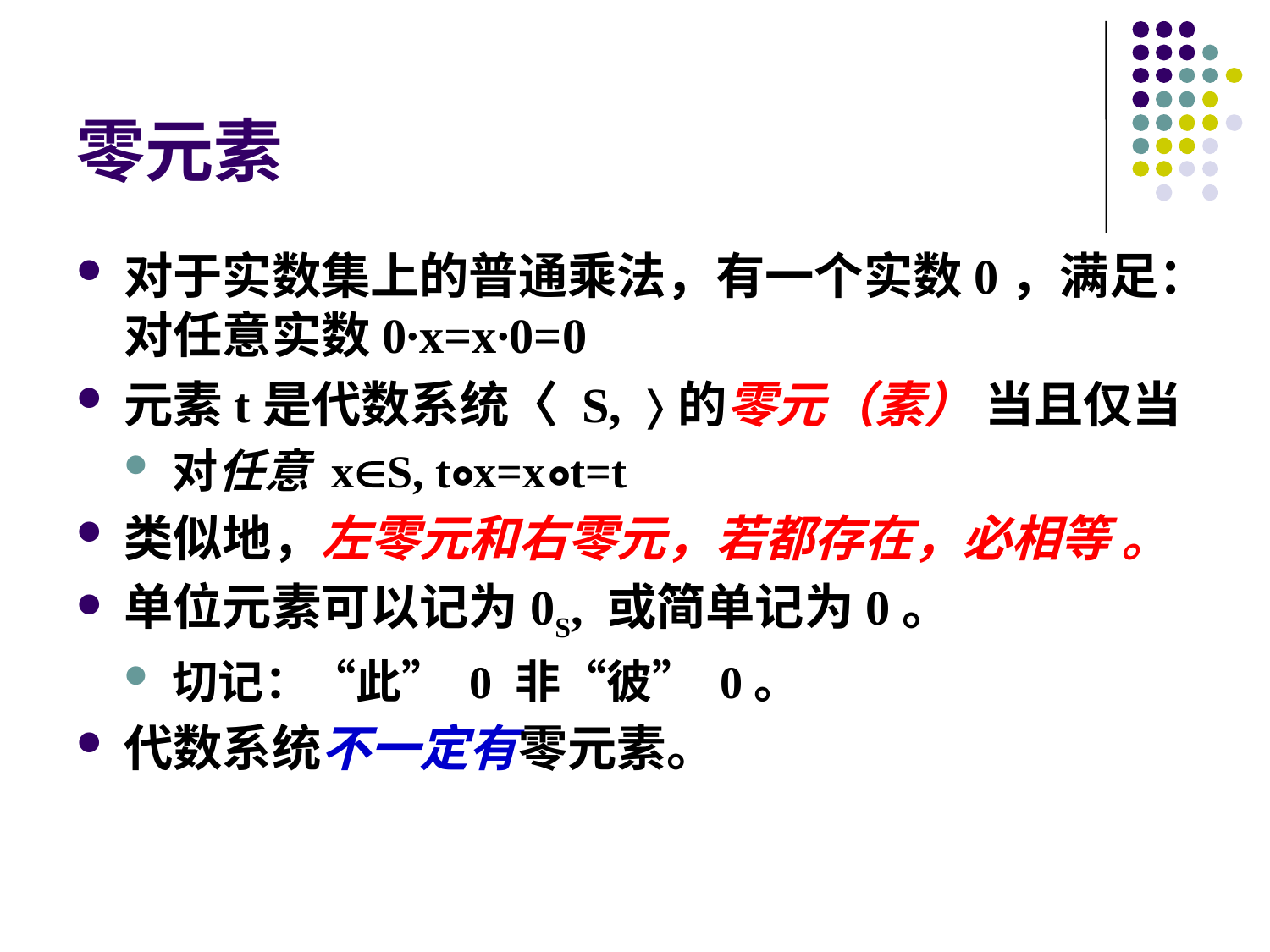

# 零元素
对于实数集上的普通乘法，有一个实数0，满足：对任意实数0∙x=x∙0=0
元素t是代数系统〈 S,  ⃘〉的零元（素） 当且仅当
对任意 x∈S, t  ⃘x=x  ⃘t=t
类似地，左零元和右零元，若都存在，必相等 。
单位元素可以记为0S, 或简单记为0。
切记：“此” 0 非“彼” 0。
代数系统不一定有零元素。